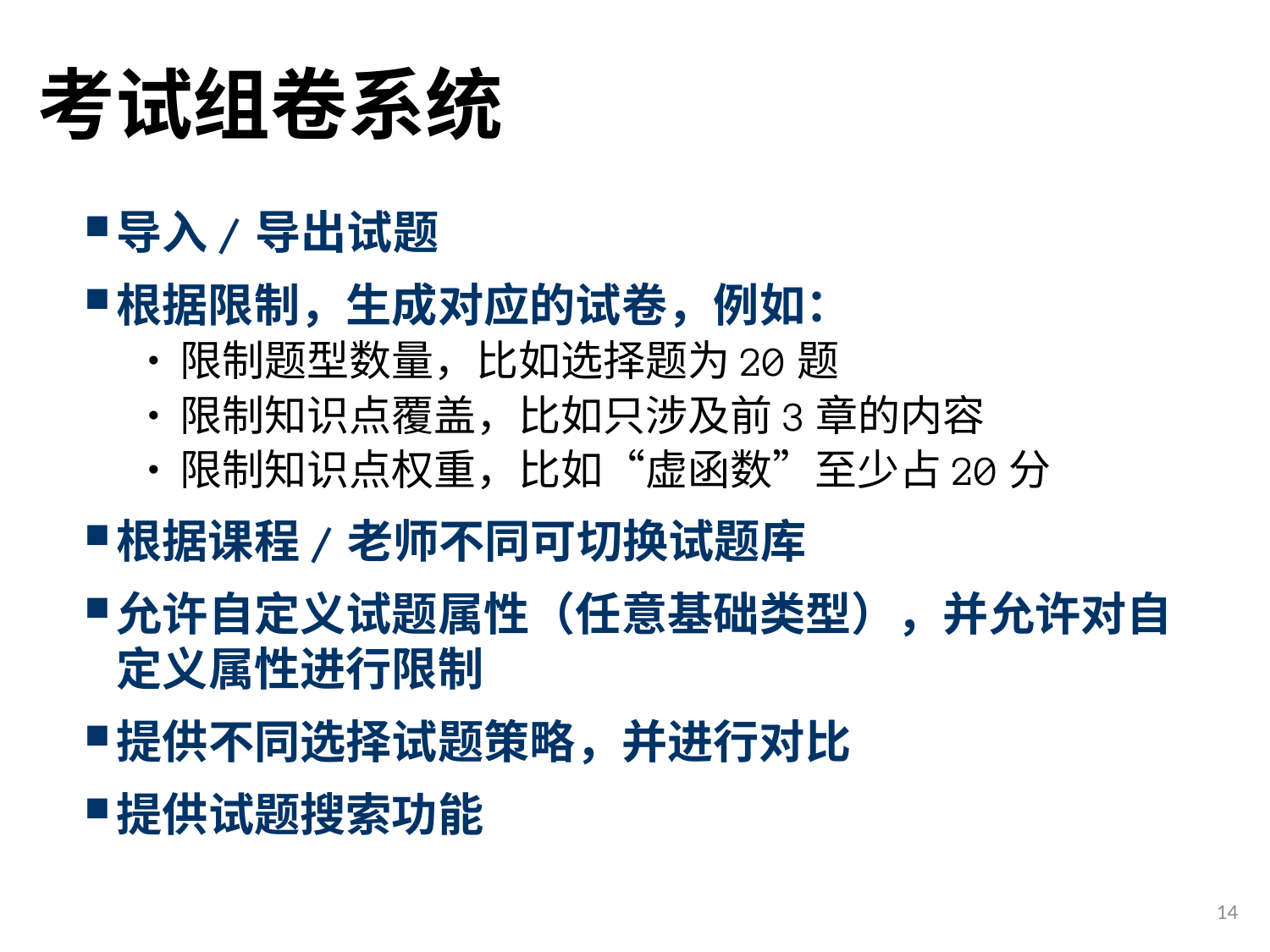

# 考试组卷系统
导入/导出试题
根据限制，生成对应的试卷，例如：
限制题型数量，比如选择题为20题
限制知识点覆盖，比如只涉及前3章的内容
限制知识点权重，比如“虚函数”至少占20分
根据课程/老师不同可切换试题库
允许自定义试题属性（任意基础类型），并允许对自定义属性进行限制
提供不同选择试题策略，并进行对比
提供试题搜索功能
14